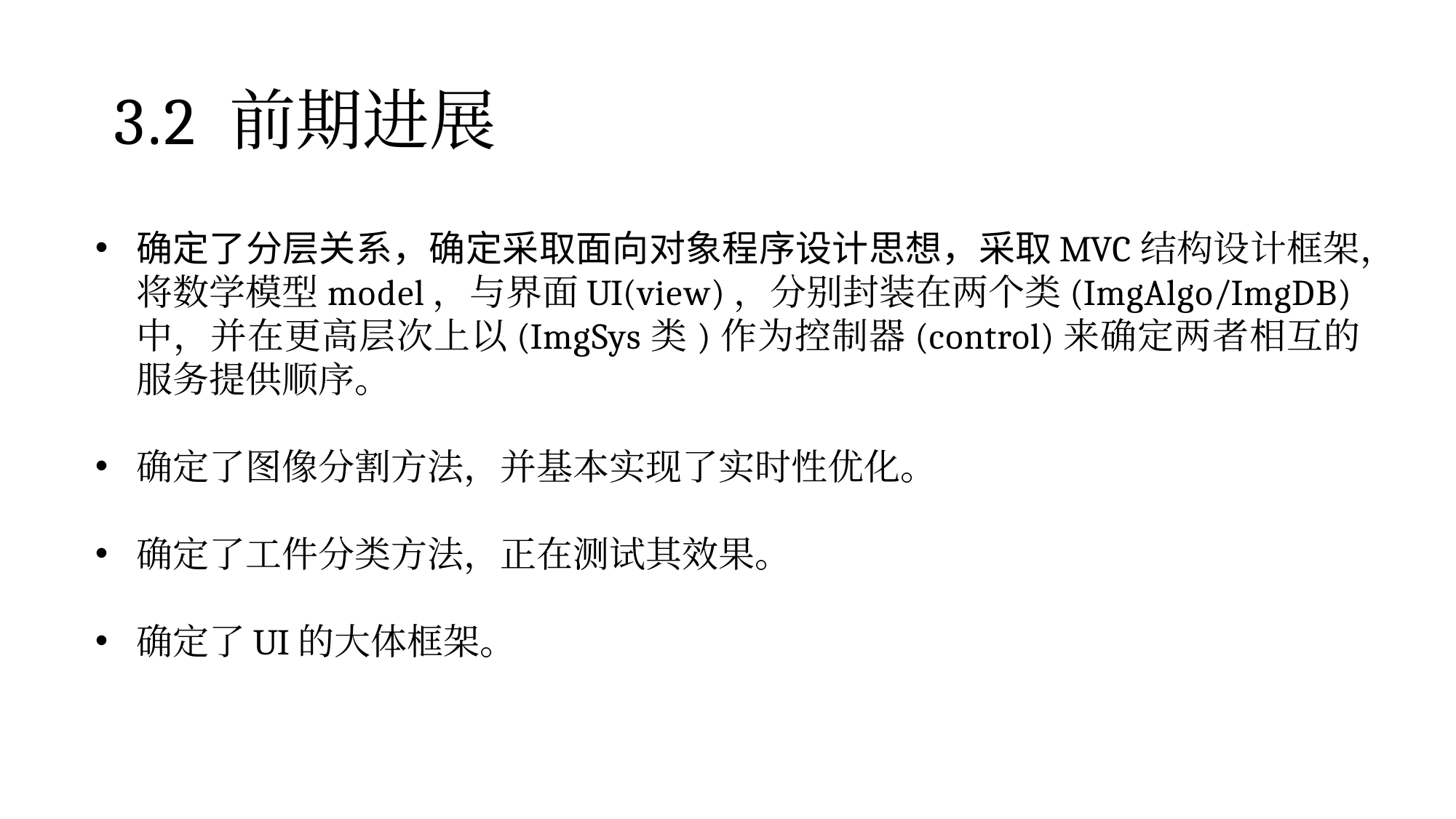

# 3.2 前期进展
确定了分层关系，确定采取面向对象程序设计思想，采取MVC结构设计框架，将数学模型model，与界面UI(view)，分别封装在两个类(ImgAlgo/ImgDB)中，并在更高层次上以(ImgSys类)作为控制器(control)来确定两者相互的服务提供顺序。

确定了图像分割方法，并基本实现了实时性优化。

确定了工件分类方法，正在测试其效果。

确定了UI的大体框架。